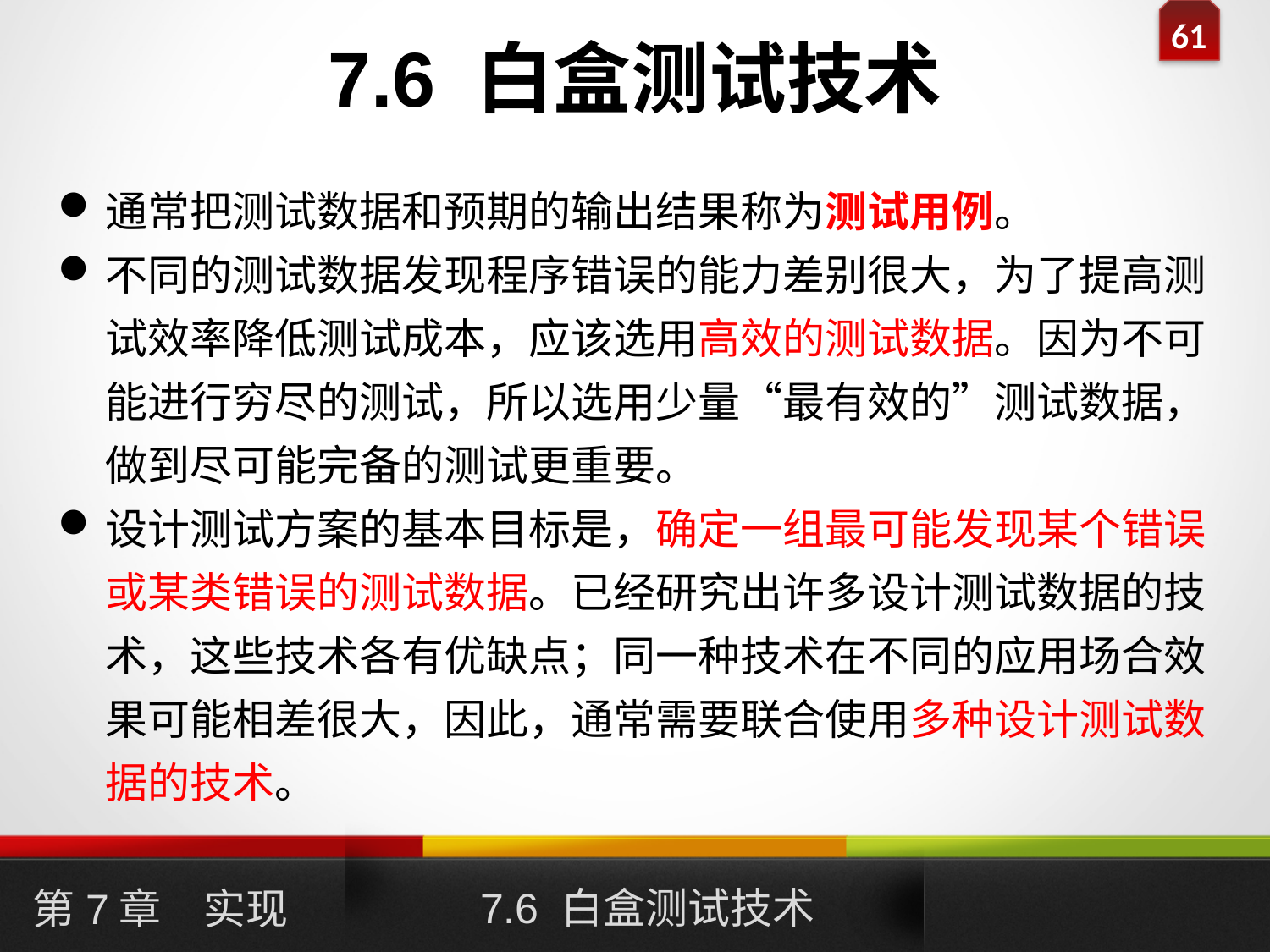

# 7.6 白盒测试技术
通常把测试数据和预期的输出结果称为测试用例。
不同的测试数据发现程序错误的能力差别很大，为了提高测试效率降低测试成本，应该选用高效的测试数据。因为不可能进行穷尽的测试，所以选用少量“最有效的”测试数据，做到尽可能完备的测试更重要。
设计测试方案的基本目标是，确定一组最可能发现某个错误或某类错误的测试数据。已经研究出许多设计测试数据的技术，这些技术各有优缺点；同一种技术在不同的应用场合效果可能相差很大，因此，通常需要联合使用多种设计测试数据的技术。
7.6 白盒测试技术
第7章　实现